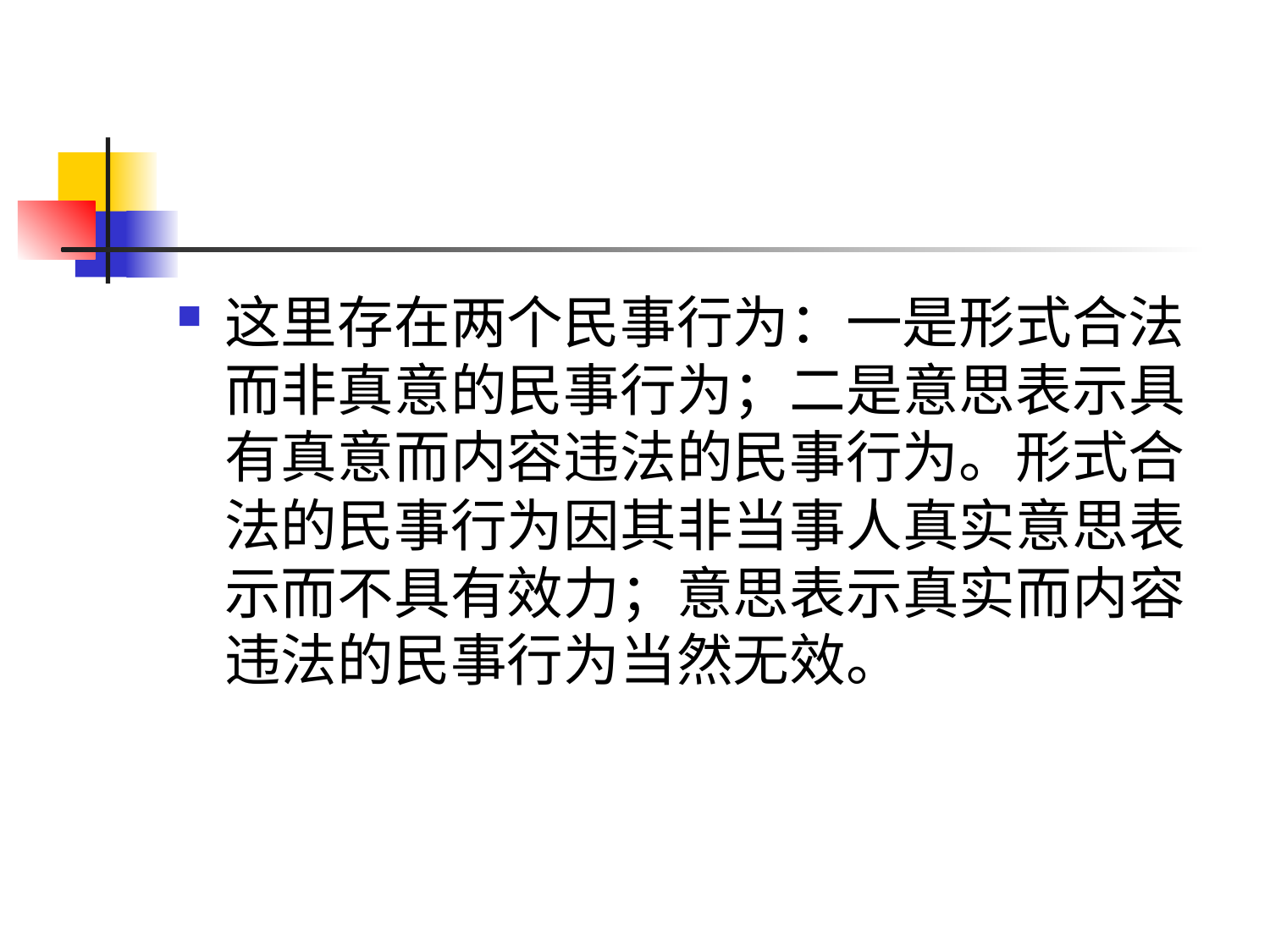

#
这里存在两个民事行为：一是形式合法而非真意的民事行为；二是意思表示具有真意而内容违法的民事行为。形式合法的民事行为因其非当事人真实意思表示而不具有效力；意思表示真实而内容违法的民事行为当然无效。